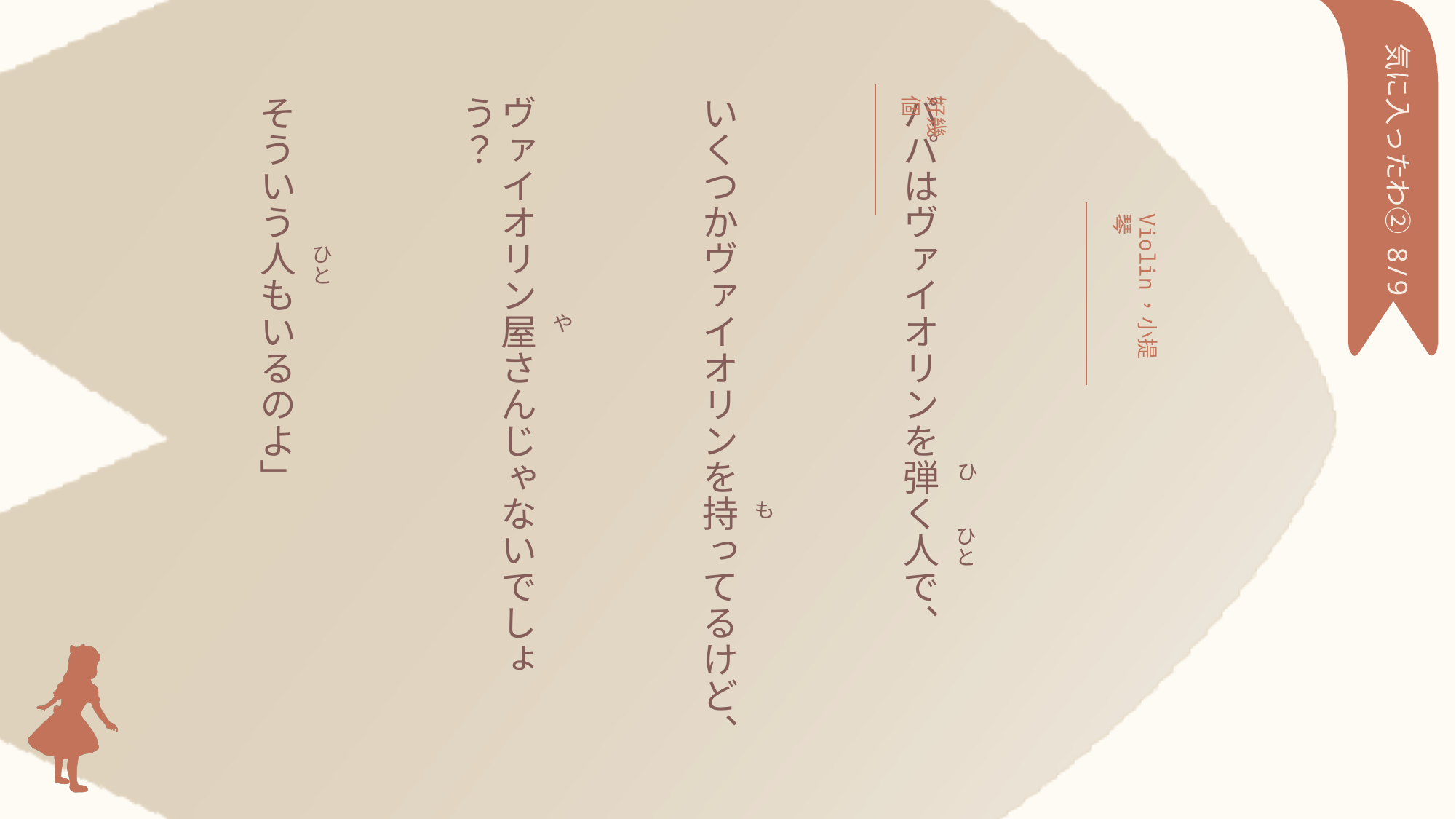

気に入ったわ② 8/9
　　　　　　　　　　　　　　　　　 ひ　　ひと
パパはヴァイオリンを弾く人で、

　　　　　　　　　　　　　　　　　　　も
いくつかヴァイオリンを持ってるけど、

　　　　　　　　　　 や
ヴァイオリン屋さんじゃないでしょう？

　　　　　　　ひと
そういう人もいるのよ」

好幾個
Violin，小提琴